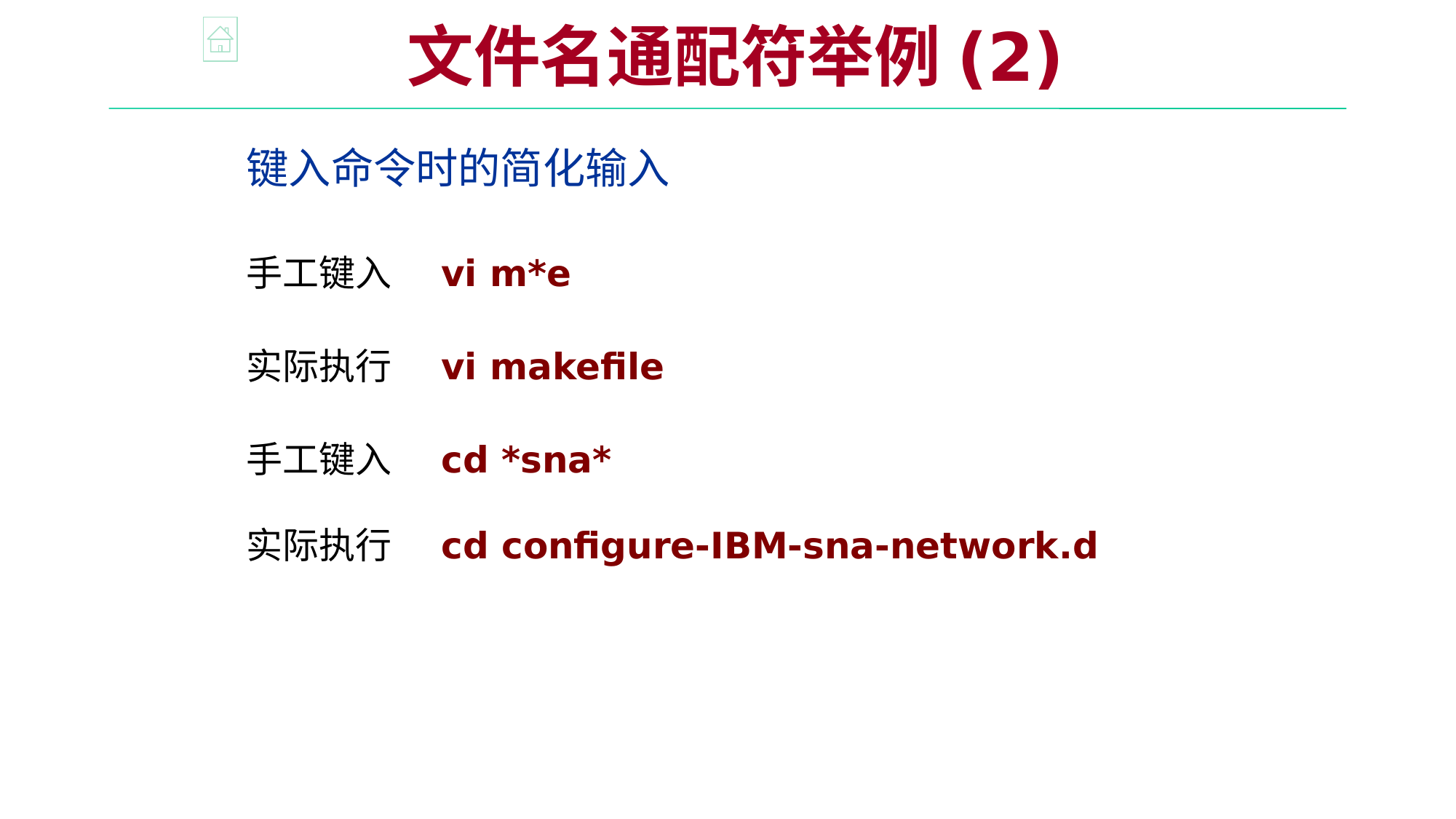

文件名通配符举例(2)

键入命令时的简化输入

手工键入     vi m*e

实际执行     vi makefile

手工键入     cd *sna*
实际执行     cd configure-IBM-sna-network.d